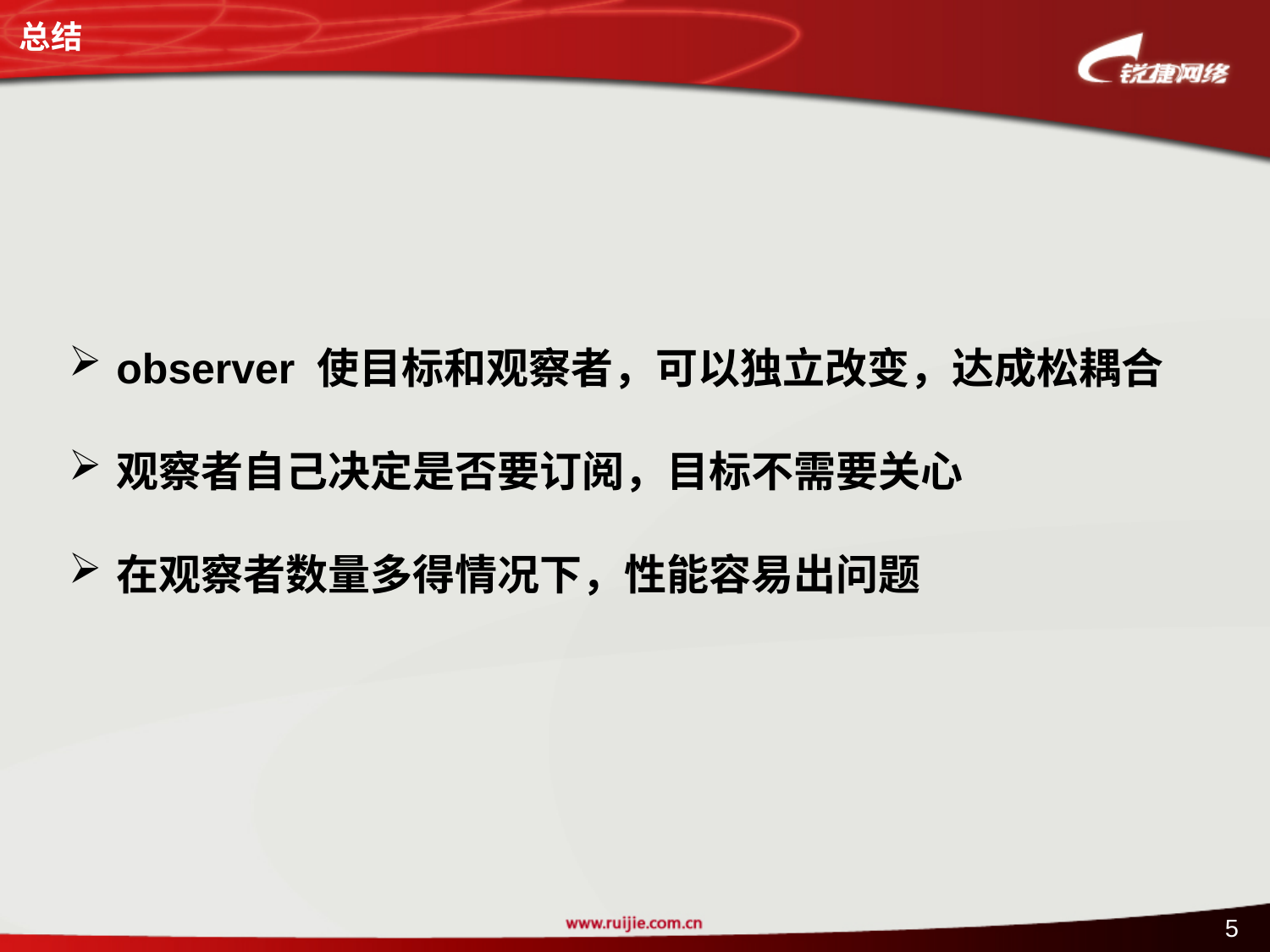

总结
observer 使目标和观察者，可以独立改变，达成松耦合
观察者自己决定是否要订阅，目标不需要关心
在观察者数量多得情况下，性能容易出问题

5